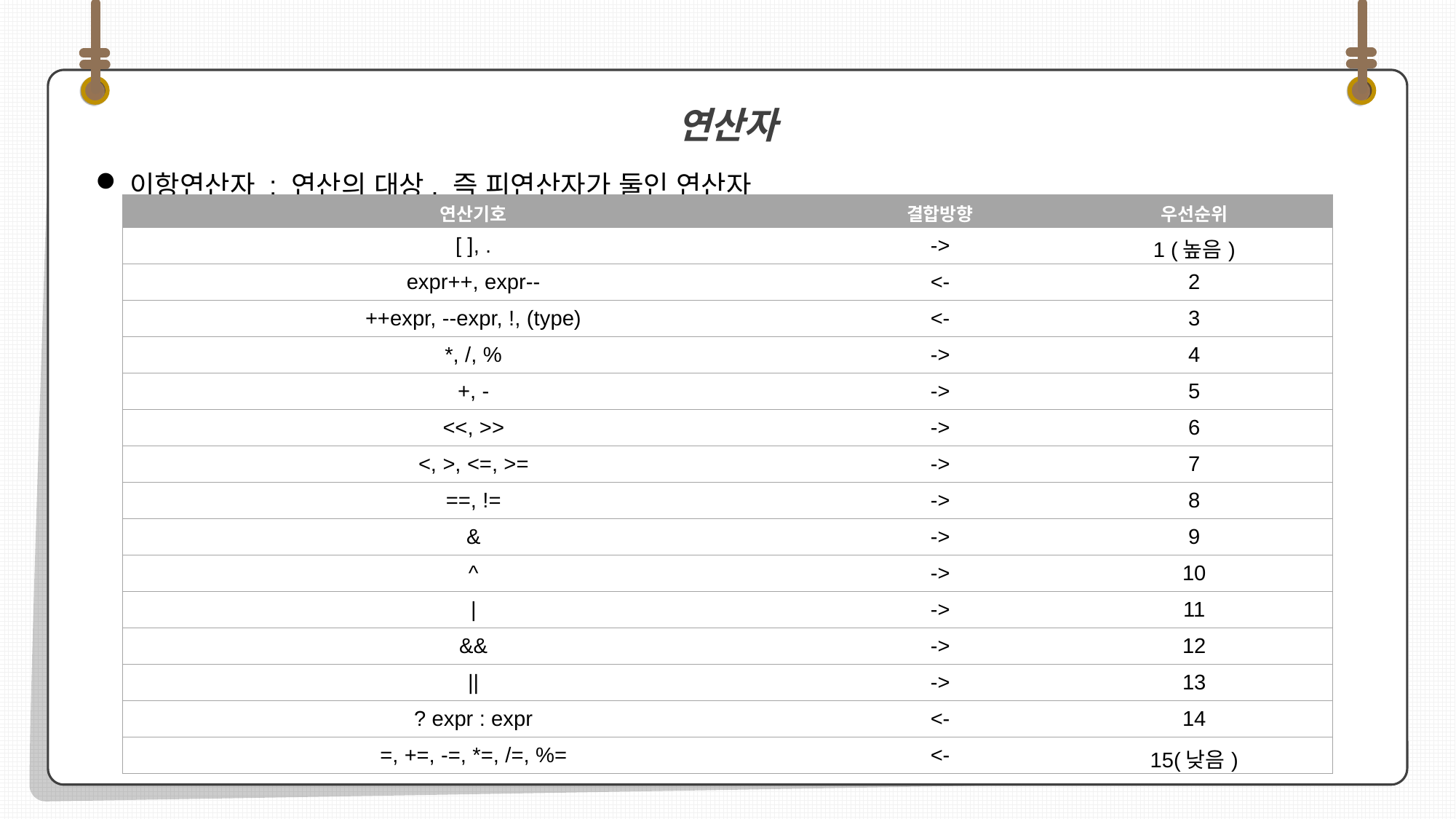

이항연산자 : 연산의 대상, 즉 피연산자가 둘인 연산자
연산자

| 연산기호 | 결합방향 | 우선순위 |
| --- | --- | --- |
| [ ], . | -> | 1 (높음) |
| expr++, expr-- | <- | 2 |
| ++expr, --expr, !, (type) | <- | 3 |
| \*, /, % | -> | 4 |
| +, - | -> | 5 |
| <<, >> | -> | 6 |
| <, >, <=, >= | -> | 7 |
| ==, != | -> | 8 |
| & | -> | 9 |
| ^ | -> | 10 |
| | | -> | 11 |
| && | -> | 12 |
| || | -> | 13 |
| ? expr : expr | <- | 14 |
| =, +=, -=, \*=, /=, %= | <- | 15(낮음) |